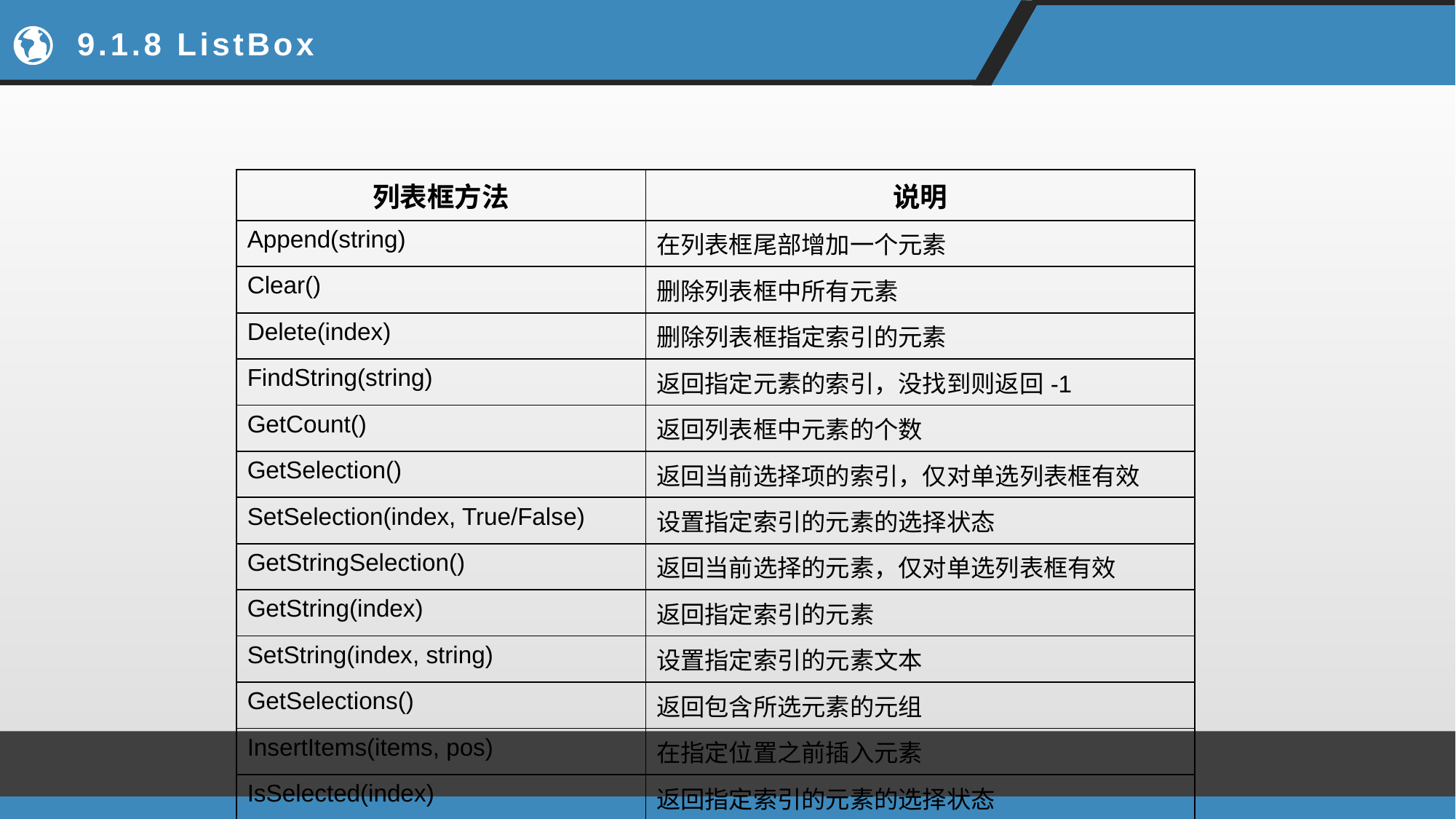

# 9.1.8 ListBox

| 列表框方法 | 说明 |
| --- | --- |
| Append(string) | 在列表框尾部增加一个元素 |
| Clear() | 删除列表框中所有元素 |
| Delete(index) | 删除列表框指定索引的元素 |
| FindString(string) | 返回指定元素的索引，没找到则返回-1 |
| GetCount() | 返回列表框中元素的个数 |
| GetSelection() | 返回当前选择项的索引，仅对单选列表框有效 |
| SetSelection(index, True/False) | 设置指定索引的元素的选择状态 |
| GetStringSelection() | 返回当前选择的元素，仅对单选列表框有效 |
| GetString(index) | 返回指定索引的元素 |
| SetString(index, string) | 设置指定索引的元素文本 |
| GetSelections() | 返回包含所选元素的元组 |
| InsertItems(items, pos) | 在指定位置之前插入元素 |
| IsSelected(index) | 返回指定索引的元素的选择状态 |
| Set(choices) | 使用列表choices的内容重新设置列表框 |